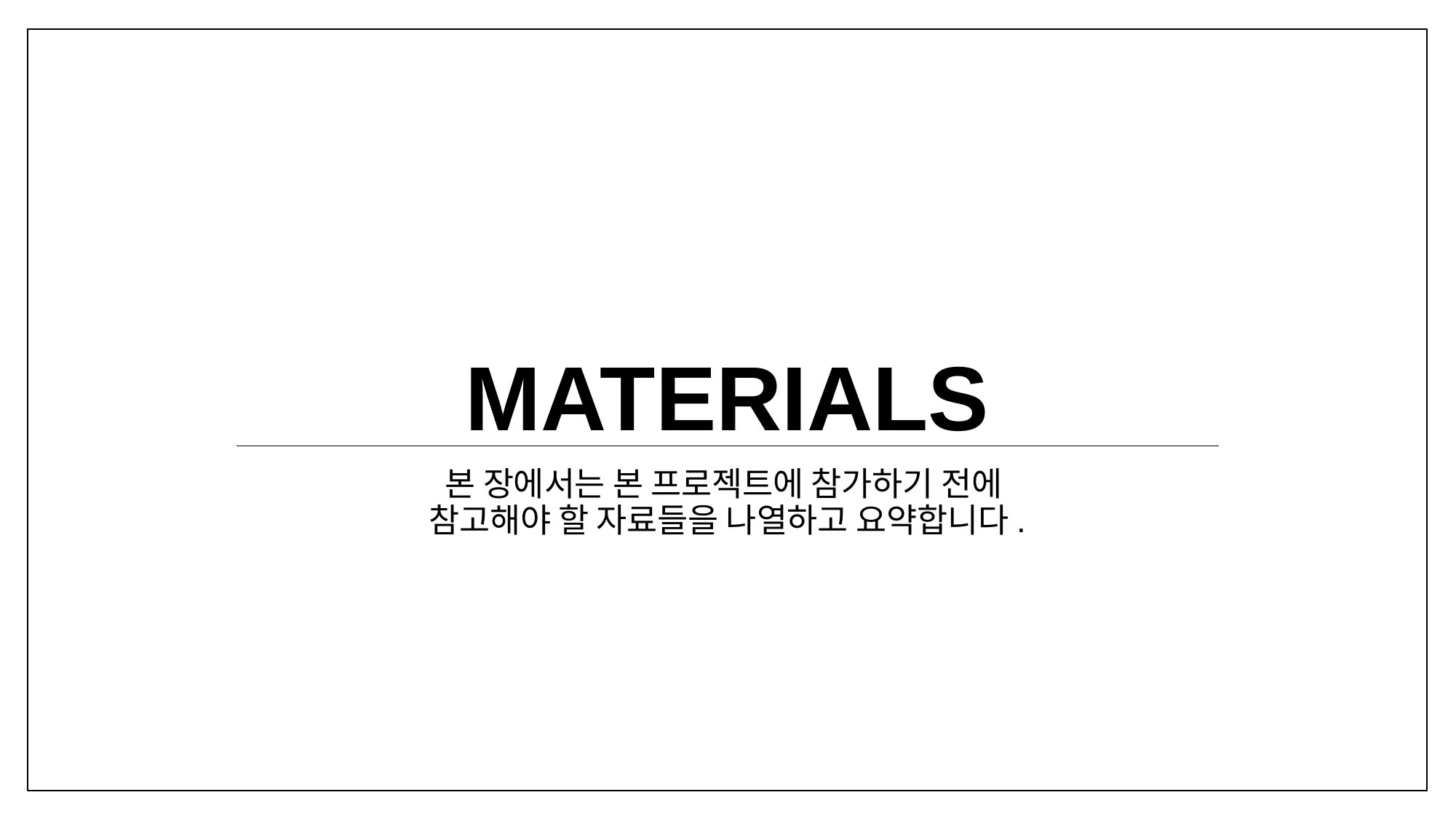

# MATERIALS
본 장에서는 본 프로젝트에 참가하기 전에
참고해야 할 자료들을 나열하고 요약합니다.